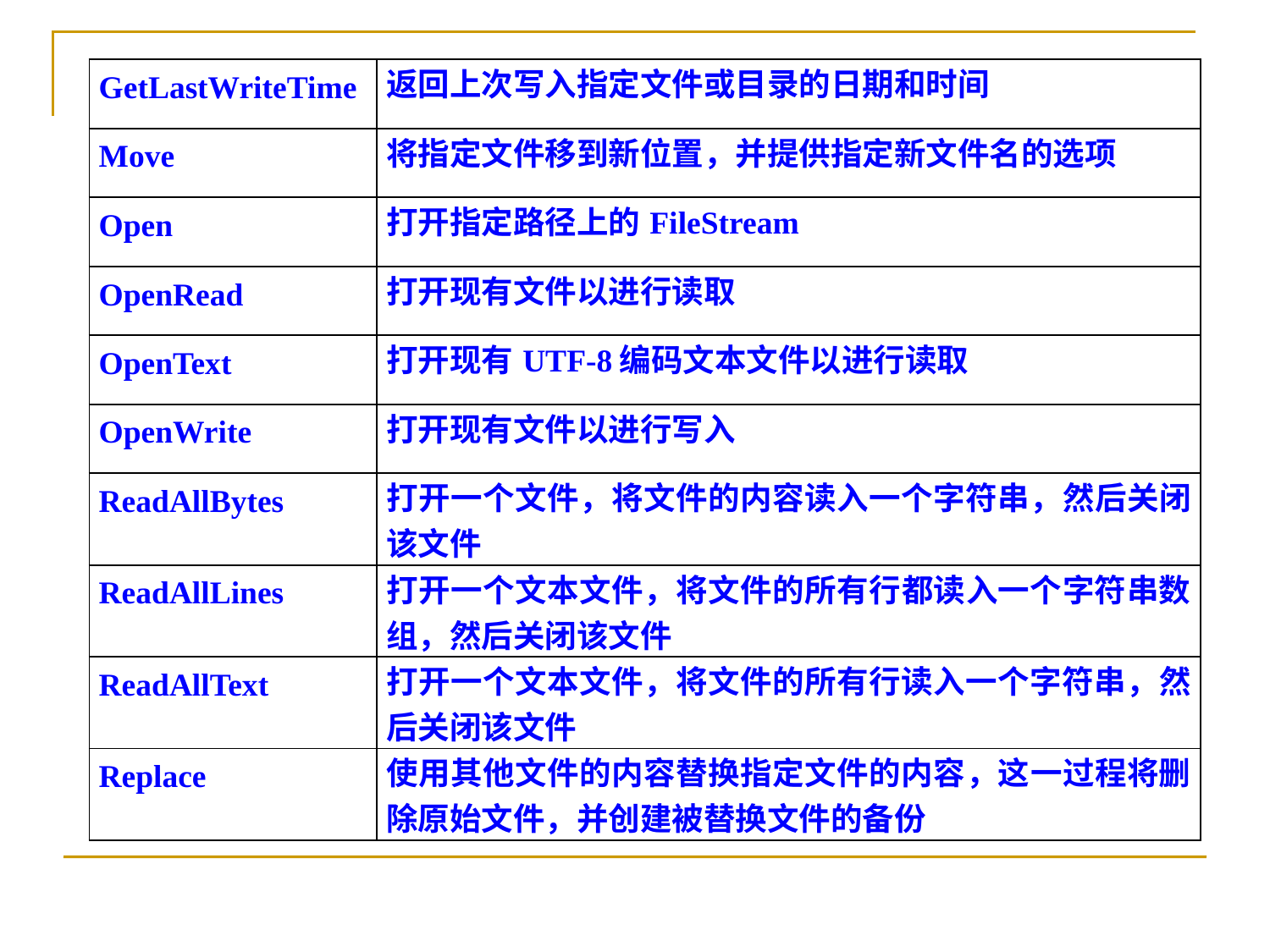

| GetLastWriteTime | 返回上次写入指定文件或目录的日期和时间 |
| --- | --- |
| Move | 将指定文件移到新位置，并提供指定新文件名的选项 |
| Open | 打开指定路径上的FileStream |
| OpenRead | 打开现有文件以进行读取 |
| OpenText | 打开现有UTF-8编码文本文件以进行读取 |
| OpenWrite | 打开现有文件以进行写入 |
| ReadAllBytes | 打开一个文件，将文件的内容读入一个字符串，然后关闭该文件 |
| ReadAllLines | 打开一个文本文件，将文件的所有行都读入一个字符串数组，然后关闭该文件 |
| ReadAllText | 打开一个文本文件，将文件的所有行读入一个字符串，然后关闭该文件 |
| Replace | 使用其他文件的内容替换指定文件的内容，这一过程将删除原始文件，并创建被替换文件的备份 |